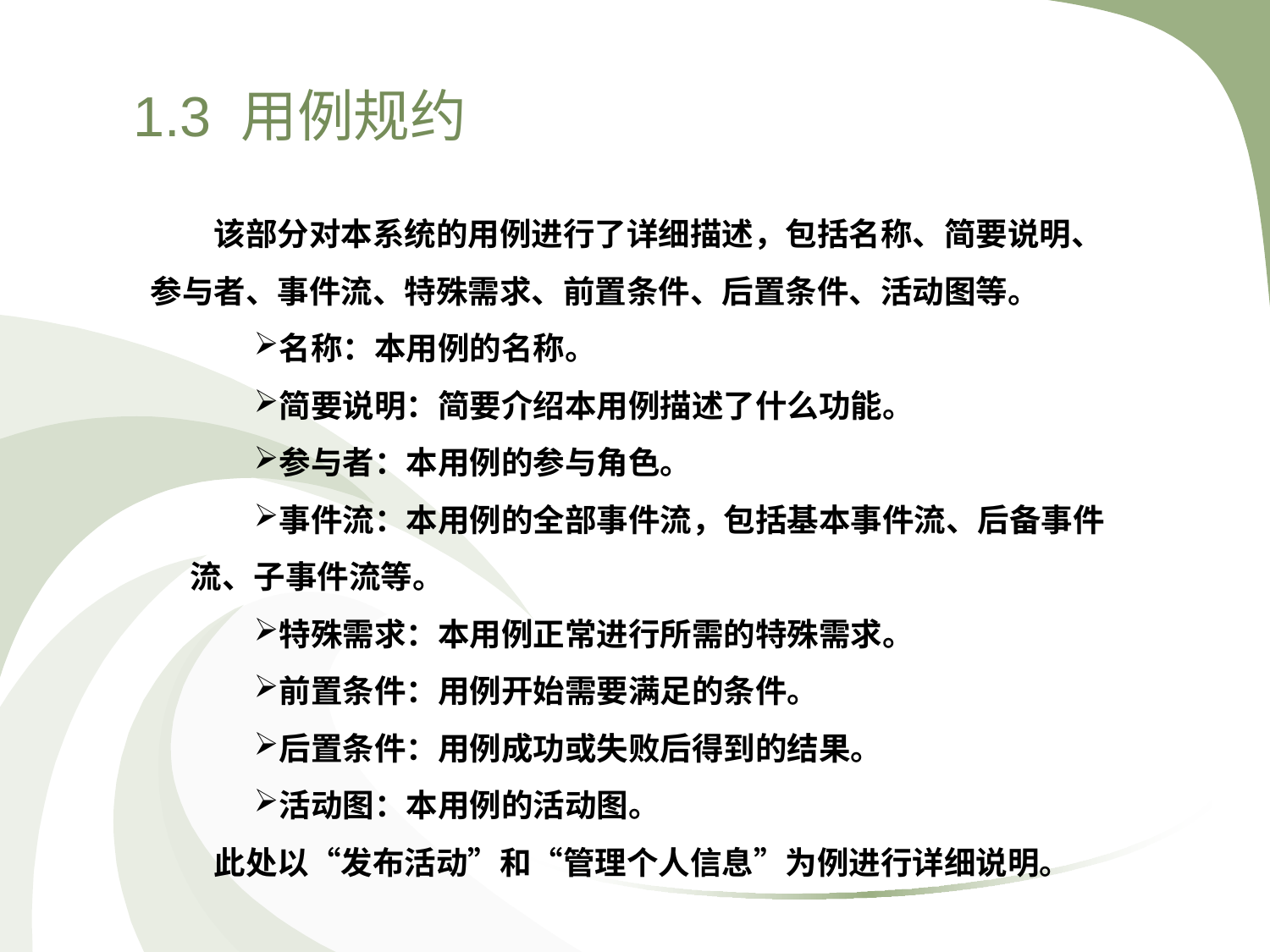

# 1.3 用例规约
该部分对本系统的用例进行了详细描述，包括名称、简要说明、参与者、事件流、特殊需求、前置条件、后置条件、活动图等。
名称：本用例的名称。
简要说明：简要介绍本用例描述了什么功能。
参与者：本用例的参与角色。
事件流：本用例的全部事件流，包括基本事件流、后备事件流、子事件流等。
特殊需求：本用例正常进行所需的特殊需求。
前置条件：用例开始需要满足的条件。
后置条件：用例成功或失败后得到的结果。
活动图：本用例的活动图。
此处以“发布活动”和“管理个人信息”为例进行详细说明。